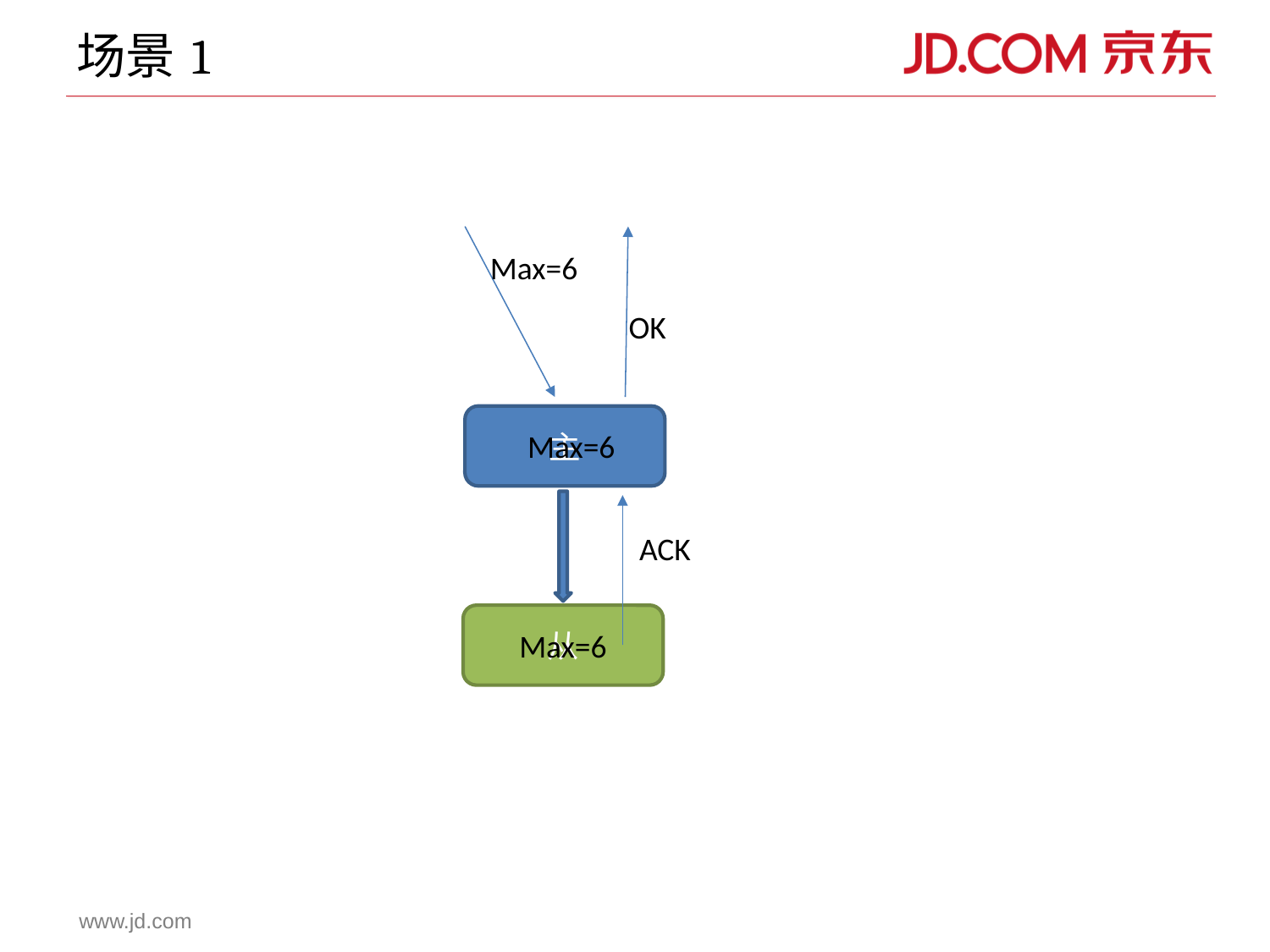

# 场景1
Max=6
OK
主
Max=6

ACK
从
Max=6